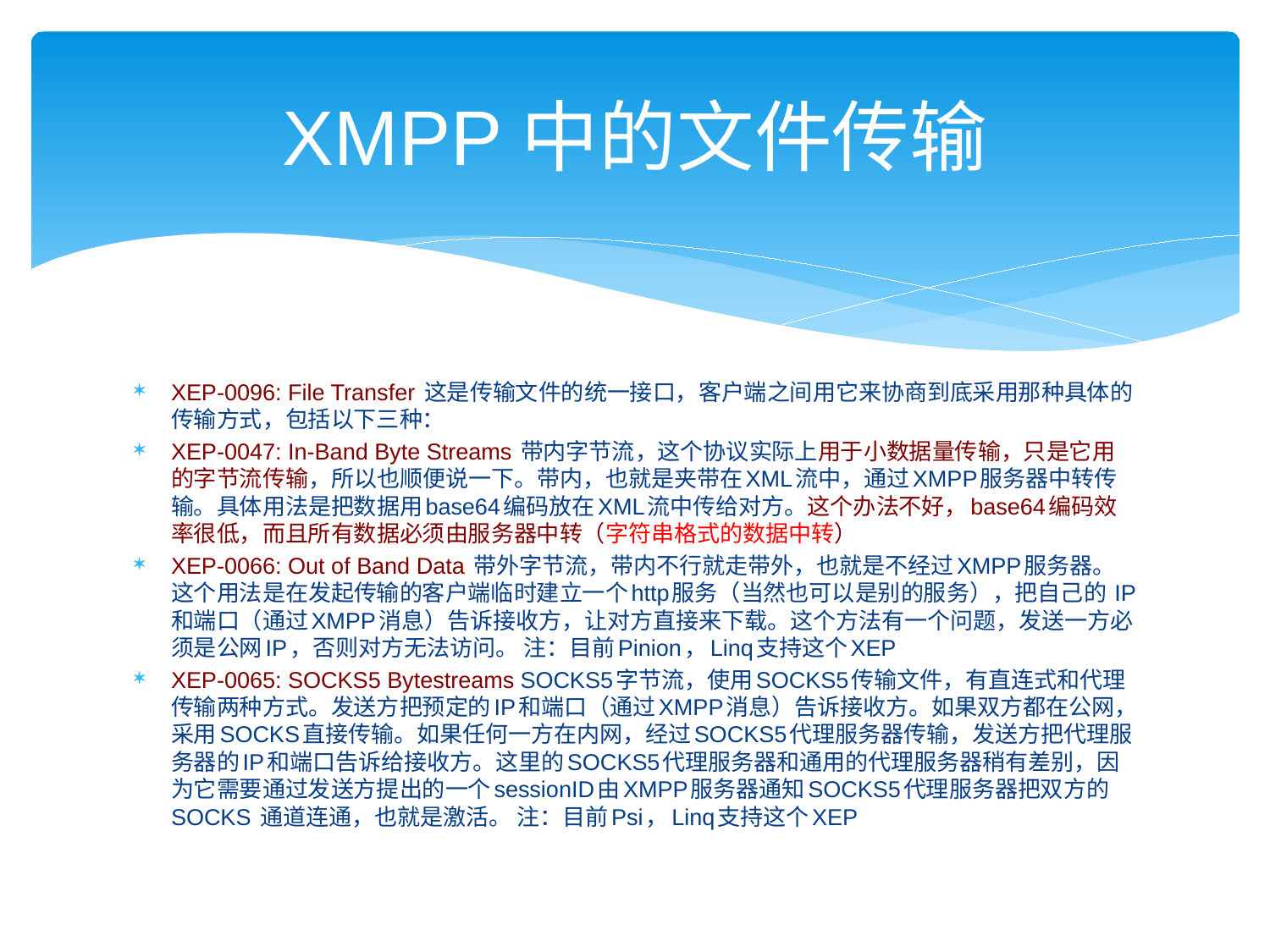

# XMPP中的文件传输
XEP-0096: File Transfer 这是传输文件的统一接口，客户端之间用它来协商到底采用那种具体的传输方式，包括以下三种：
XEP-0047: In-Band Byte Streams 带内字节流，这个协议实际上用于小数据量传输，只是它用的字节流传输，所以也顺便说一下。带内，也就是夹带在XML流中，通过XMPP服务器中转传输。具体用法是把数据用base64编码放在XML流中传给对方。这个办法不好，base64编码效率很低，而且所有数据必须由服务器中转（字符串格式的数据中转）
XEP-0066: Out of Band Data 带外字节流，带内不行就走带外，也就是不经过XMPP服务器。这个用法是在发起传输的客户端临时建立一个http服务（当然也可以是别的服务），把自己的 IP和端口（通过XMPP消息）告诉接收方，让对方直接来下载。这个方法有一个问题，发送一方必须是公网IP，否则对方无法访问。 注：目前Pinion，Linq支持这个XEP
XEP-0065: SOCKS5 Bytestreams SOCKS5字节流，使用SOCKS5传输文件，有直连式和代理传输两种方式。发送方把预定的IP和端口（通过XMPP消息）告诉接收方。如果双方都在公网，采用SOCKS直接传输。如果任何一方在内网，经过SOCKS5代理服务器传输，发送方把代理服务器的IP和端口告诉给接收方。这里的SOCKS5代理服务器和通用的代理服务器稍有差别，因为它需要通过发送方提出的一个sessionID由XMPP服务器通知SOCKS5代理服务器把双方的SOCKS 通道连通，也就是激活。 注：目前Psi，Linq支持这个XEP